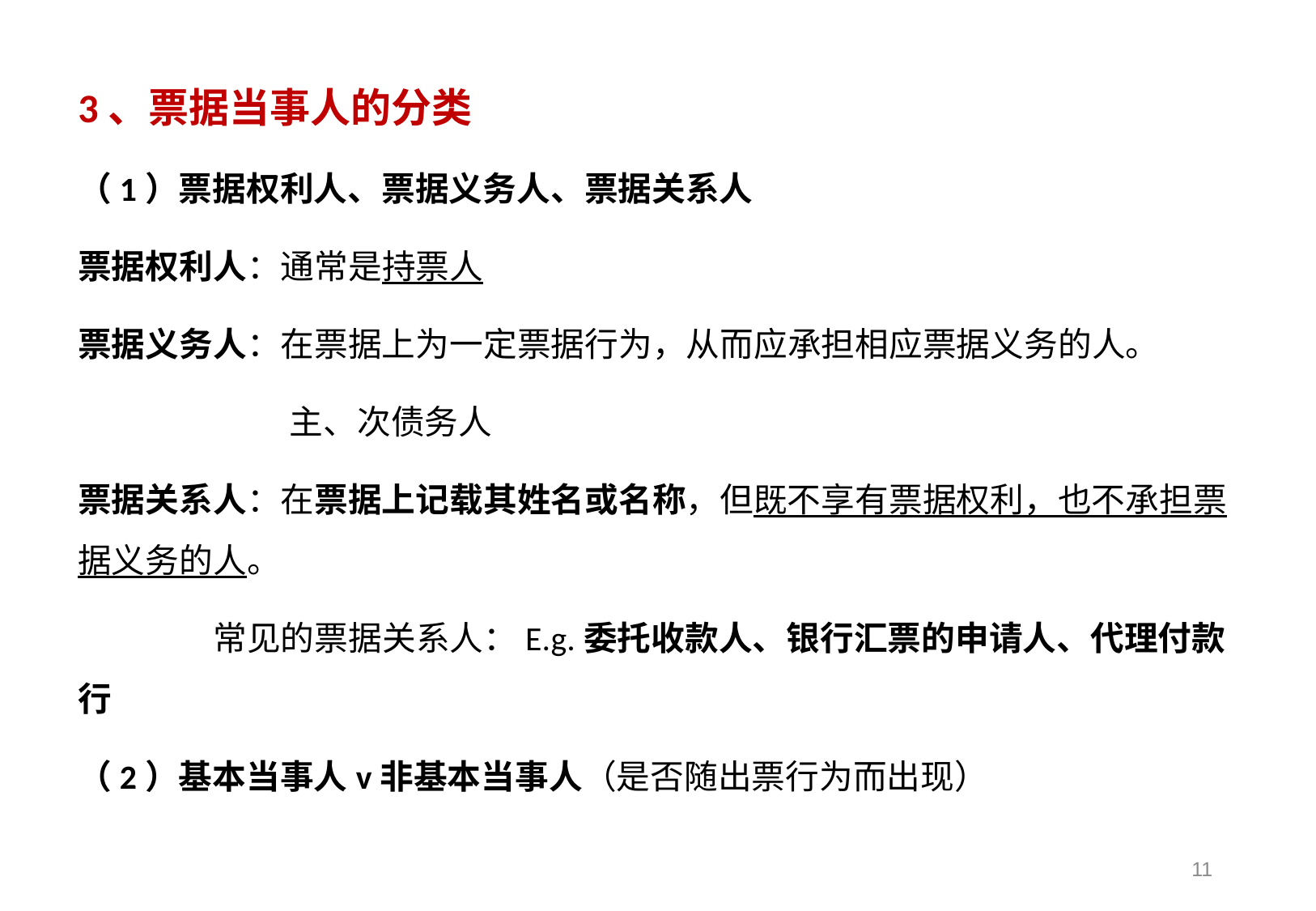

3、票据当事人的分类
（1）票据权利人、票据义务人、票据关系人
票据权利人：通常是持票人
票据义务人：在票据上为一定票据行为，从而应承担相应票据义务的人。
	           主、次债务人
票据关系人：在票据上记载其姓名或名称，但既不享有票据权利，也不承担票据义务的人。
                 常见的票据关系人：E.g.委托收款人、银行汇票的申请人、代理付款行
（2）基本当事人v非基本当事人（是否随出票行为而出现）
11